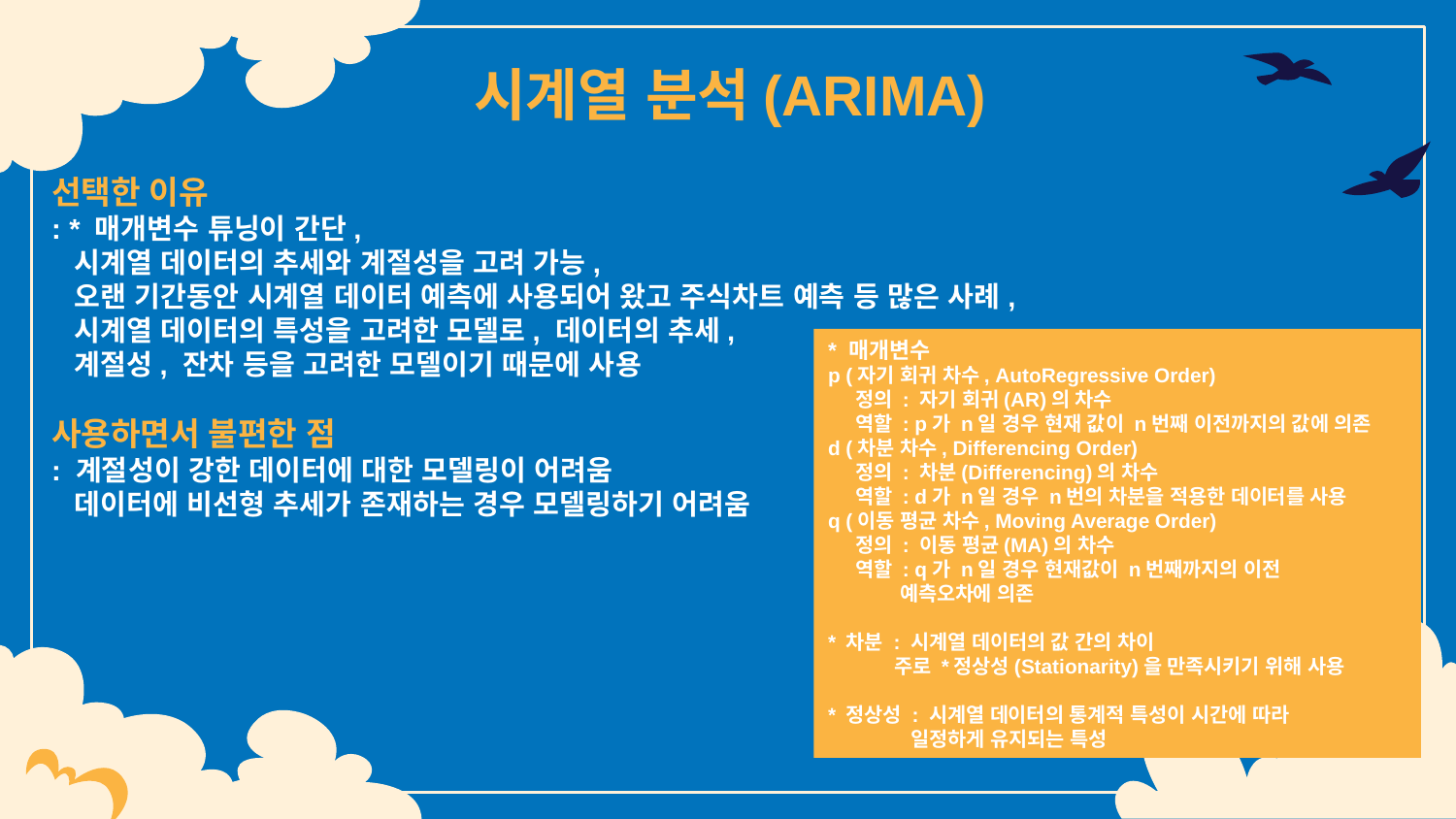

# 시계열 분석(ARIMA)
선택한 이유
: * 매개변수 튜닝이 간단,
  시계열 데이터의 추세와 계절성을 고려 가능,
  오랜 기간동안 시계열 데이터 예측에 사용되어 왔고 주식차트 예측 등 많은 사례,
  시계열 데이터의 특성을 고려한 모델로, 데이터의 추세,
  계절성, 잔차 등을 고려한 모델이기 때문에 사용

사용하면서 불편한 점
: 계절성이 강한 데이터에 대한 모델링이 어려움
  데이터에 비선형 추세가 존재하는 경우 모델링하기 어려움

* 매개변수
p (자기 회귀 차수, AutoRegressive Order)
    정의 : 자기 회귀(AR)의 차수
    역할 : p가 n일 경우 현재 값이 n번째 이전까지의 값에 의존
d (차분 차수, Differencing Order)
    정의 : 차분(Differencing)의 차수
    역할 : d가 n일 경우 n번의 차분을 적용한 데이터를 사용
q (이동 평균 차수, Moving Average Order)
    정의 : 이동 평균(MA)의 차수
    역할 : q가 n일 경우 현재값이 n번째까지의 이전
            예측오차에 의존

* 차분 : 시계열 데이터의 값 간의 차이
           주로 *정상성(Stationarity)을 만족시키기 위해 사용

* 정상성 : 시계열 데이터의 통계적 특성이 시간에 따라
              일정하게 유지되는 특성